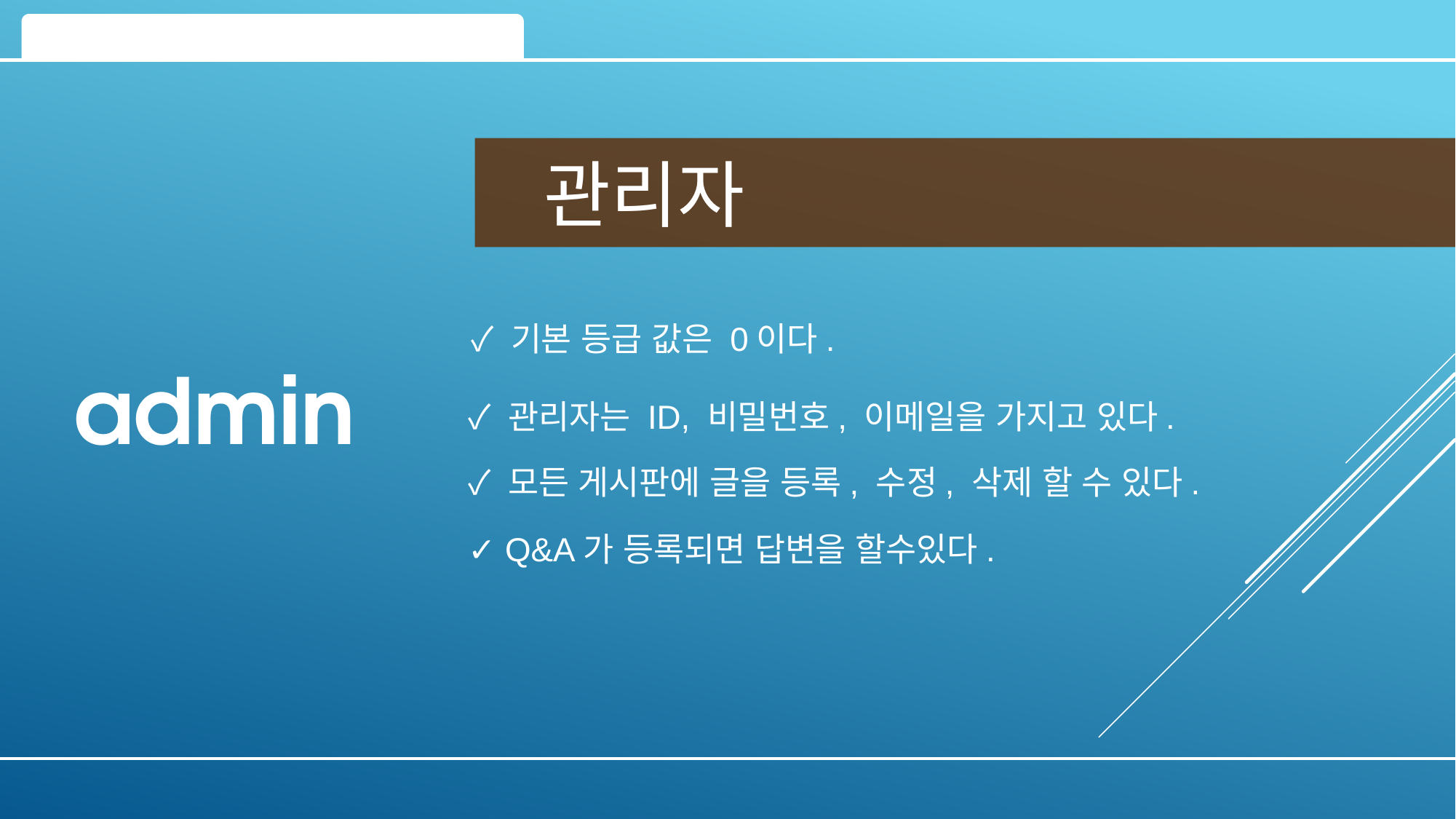

요구사항분석
  관리자
✓ 기본 등급 값은 0이다.
admin
✓ 관리자는 ID, 비밀번호, 이메일을 가지고 있다.
✓ 모든 게시판에 글을 등록, 수정, 삭제 할 수 있다.
✓ Q&A가 등록되면 답변을 할수있다.